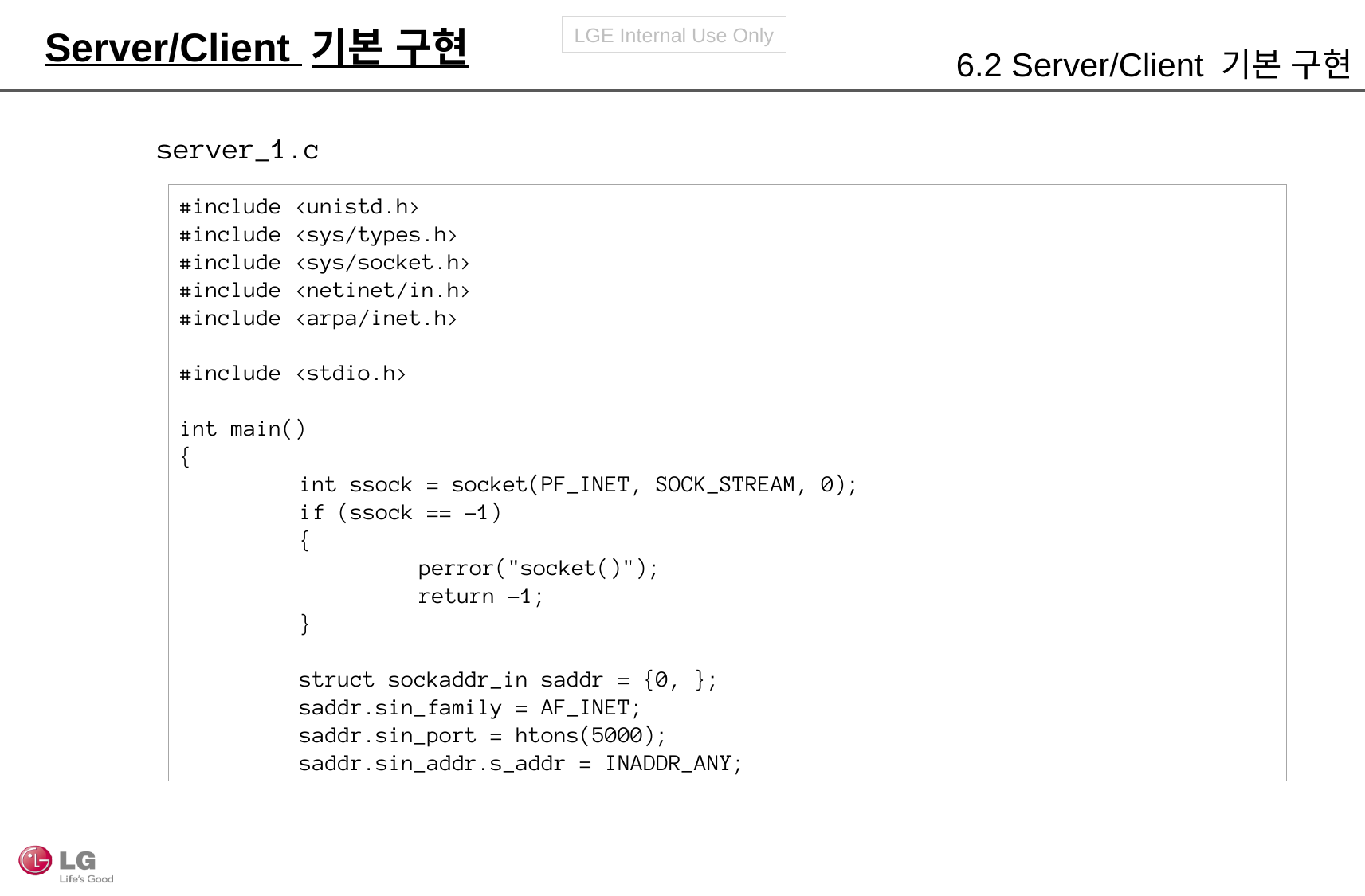

Server/Client 기본 구현
6.2 Server/Client 기본 구현
server_1.c
#include <unistd.h>
#include <sys/types.h>
#include <sys/socket.h>
#include <netinet/in.h>
#include <arpa/inet.h>

#include <stdio.h>

int main()
{
	int ssock = socket(PF_INET, SOCK_STREAM, 0);
	if (ssock == -1)
	{
		perror("socket()");
		return -1;
	}

	struct sockaddr_in saddr = {0, };
	saddr.sin_family = AF_INET;
	saddr.sin_port = htons(5000);
	saddr.sin_addr.s_addr = INADDR_ANY;